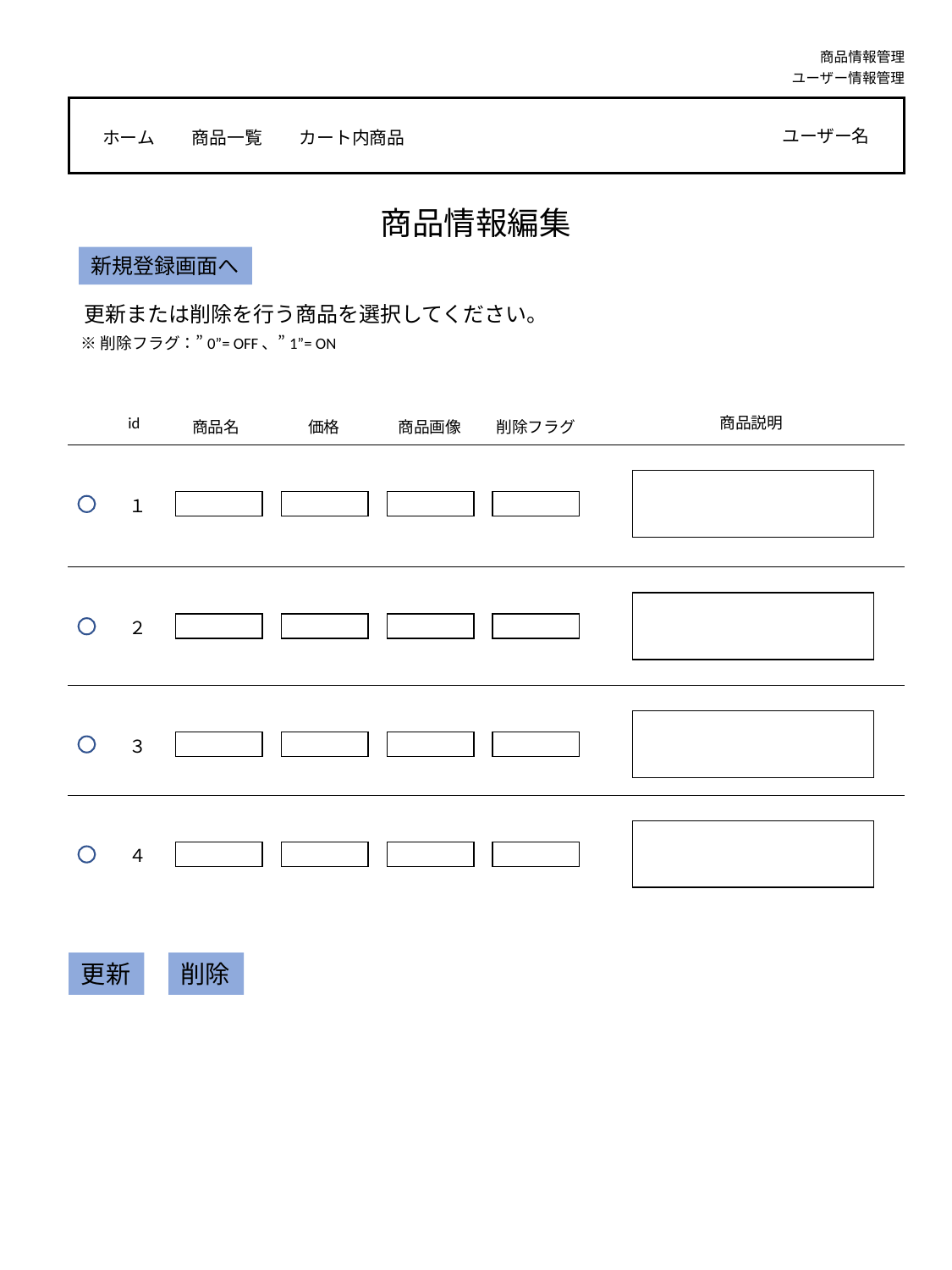

商品情報管理
ユーザー情報管理

ユーザー名
ホーム
商品一覧
カート内商品
商品情報編集
新規登録画面へ
更新または削除を行う商品を選択してください。
※削除フラグ：”0”= OFF、”1”= ON
id
商品説明
削除フラグ
価格
商品画像
商品名

１

２

３

４

更新
削除